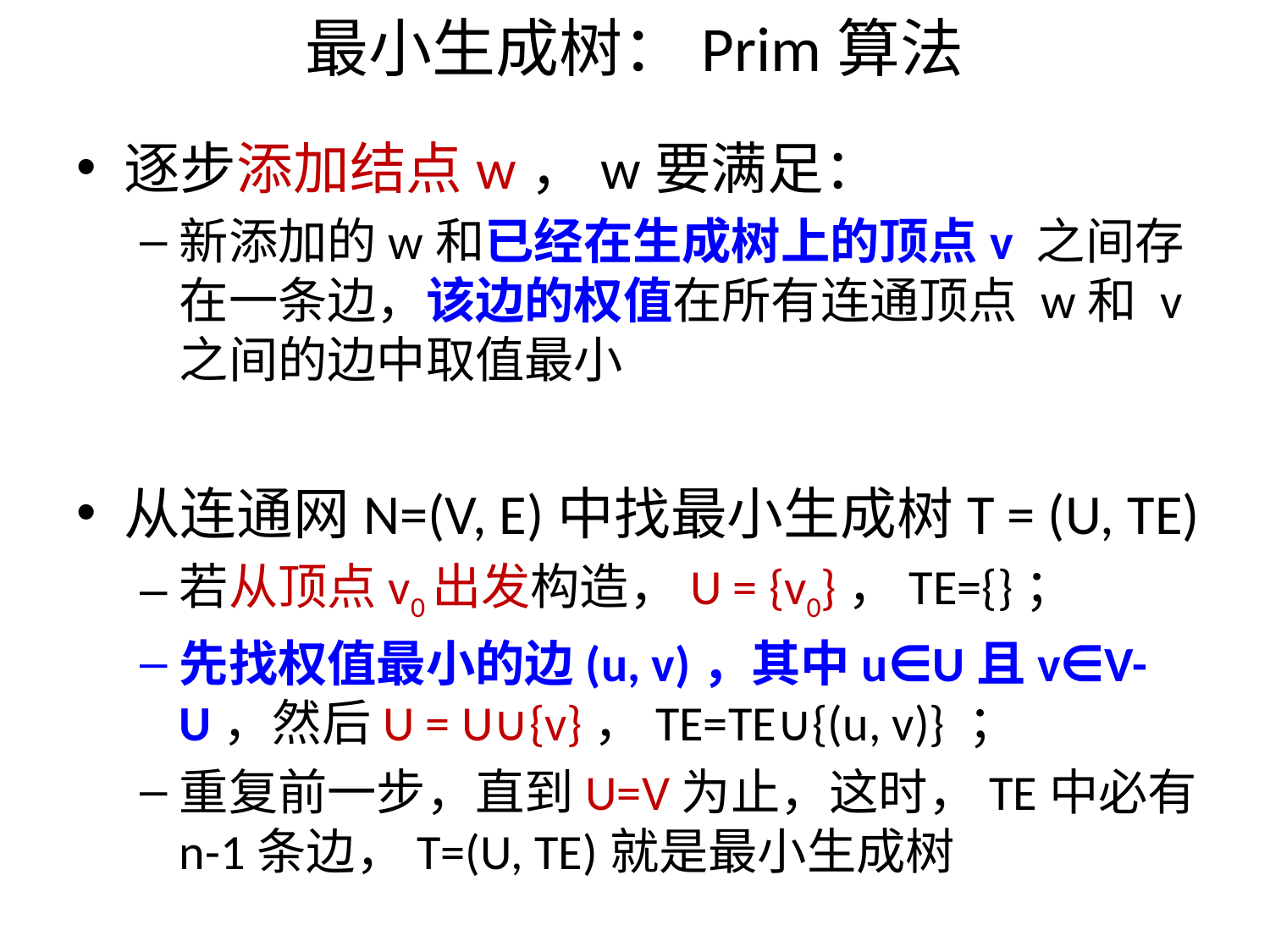

# 最小生成树：Prim算法
逐步添加结点w，w要满足：
新添加的w和已经在生成树上的顶点v 之间存在一条边，该边的权值在所有连通顶点 w和 v之间的边中取值最小

从连通网N=(V, E)中找最小生成树T = (U, TE)
若从顶点v0出发构造，U = {v0}，TE={}；
先找权值最小的边(u, v)，其中u∈U且v∈V-U，然后U = U∪{v}，TE=TE∪{(u, v)} ；
重复前一步，直到U=V为止，这时，TE中必有n-1条边，T=(U, TE)就是最小生成树